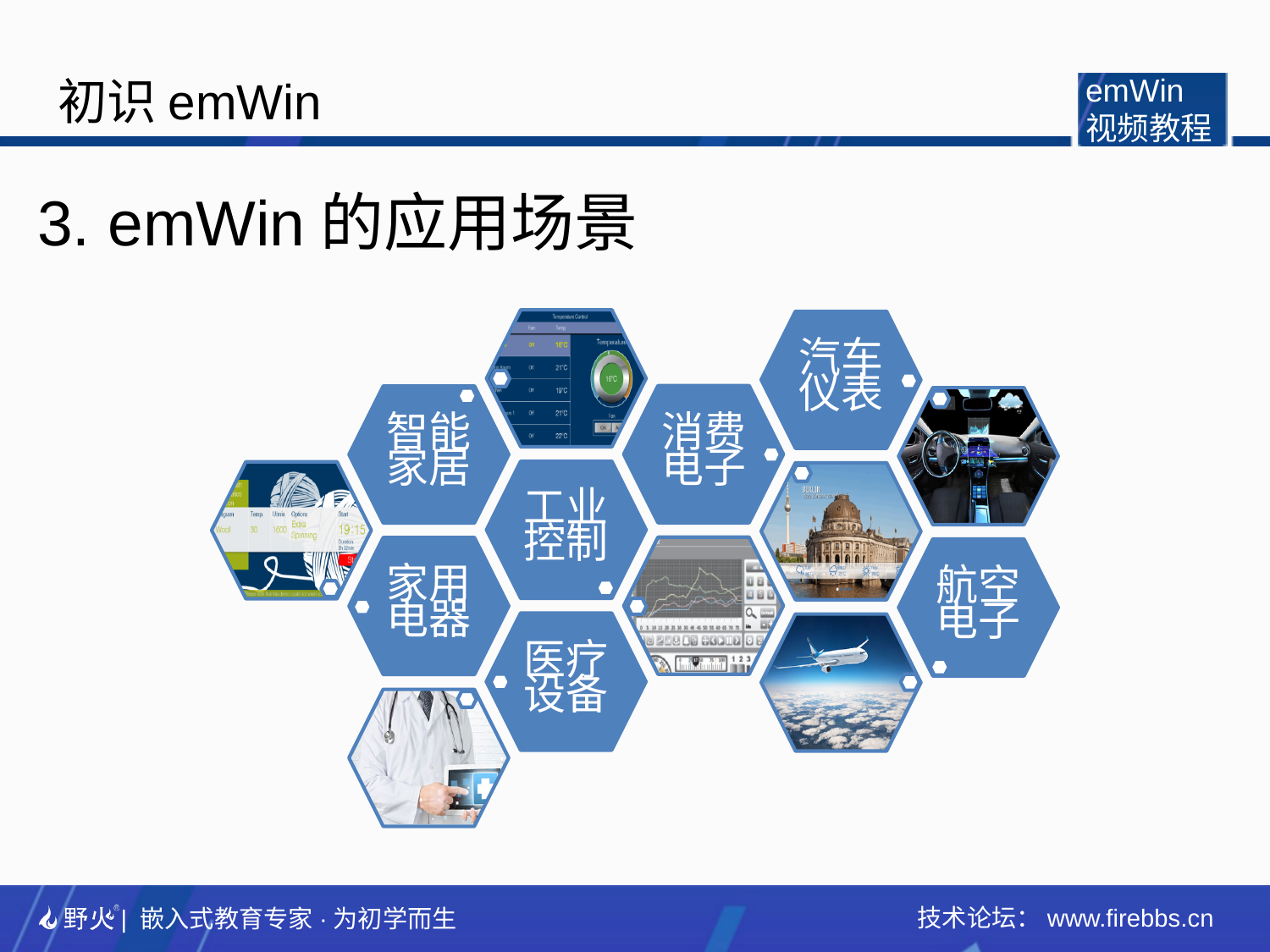

初识emWin
emWin
视频教程
3. emWin的应用场景
家用电器
工业控制
智能家居
消费电子
汽车仪表
航空电子
医疗设备